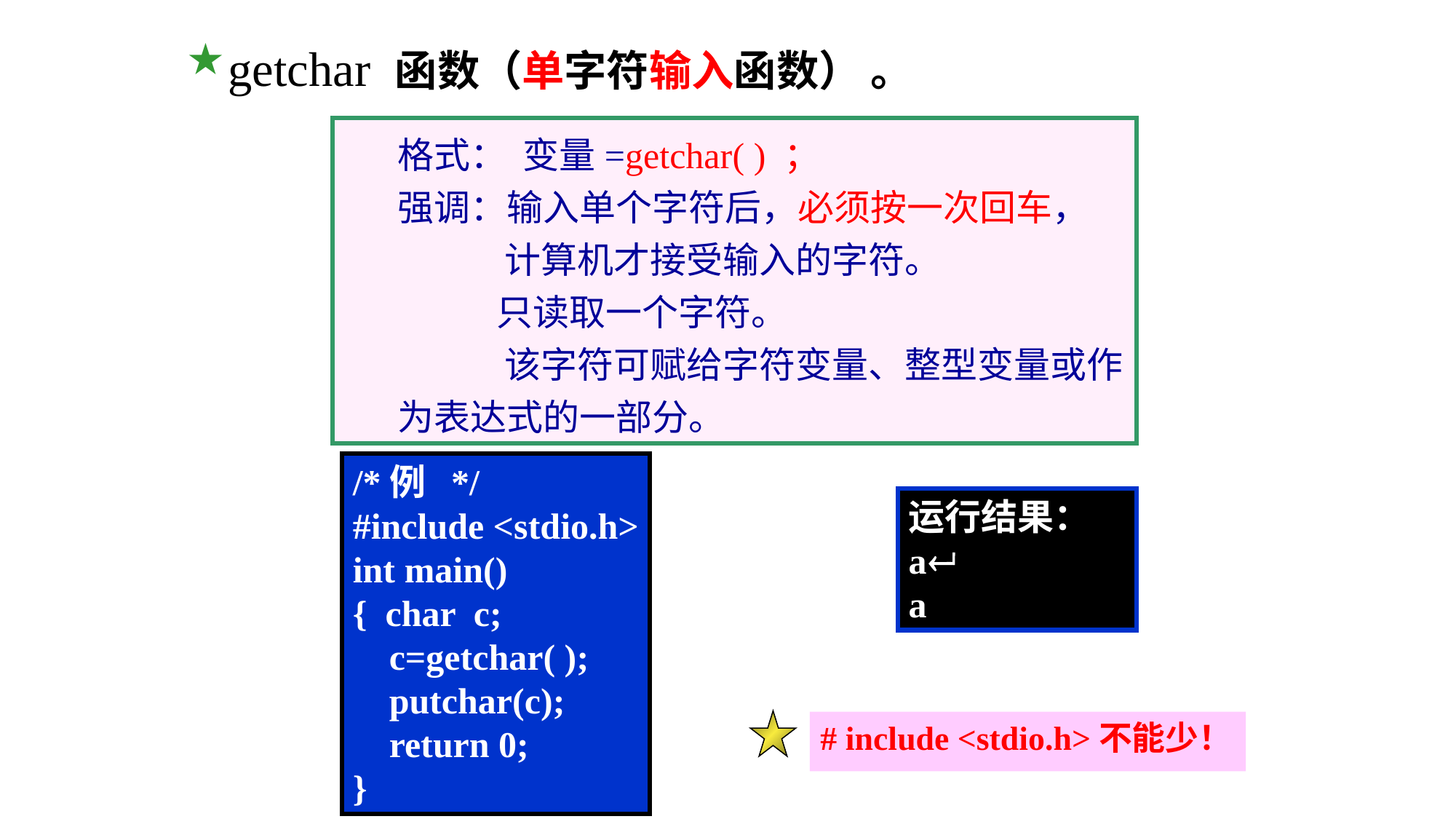

getchar 函数（单字符输入函数） 。
格式：  变量=getchar( ) ；
强调：输入单个字符后，必须按一次回车，
            计算机才接受输入的字符。
           只读取一个字符。
            该字符可赋给字符变量、整型变量或作为表达式的一部分。
/*例  */
#include <stdio.h>
int main()
{  char  c;
    c=getchar( );
    putchar(c);
    return 0;
}
运行结果：
a↵
a

# include <stdio.h>不能少！